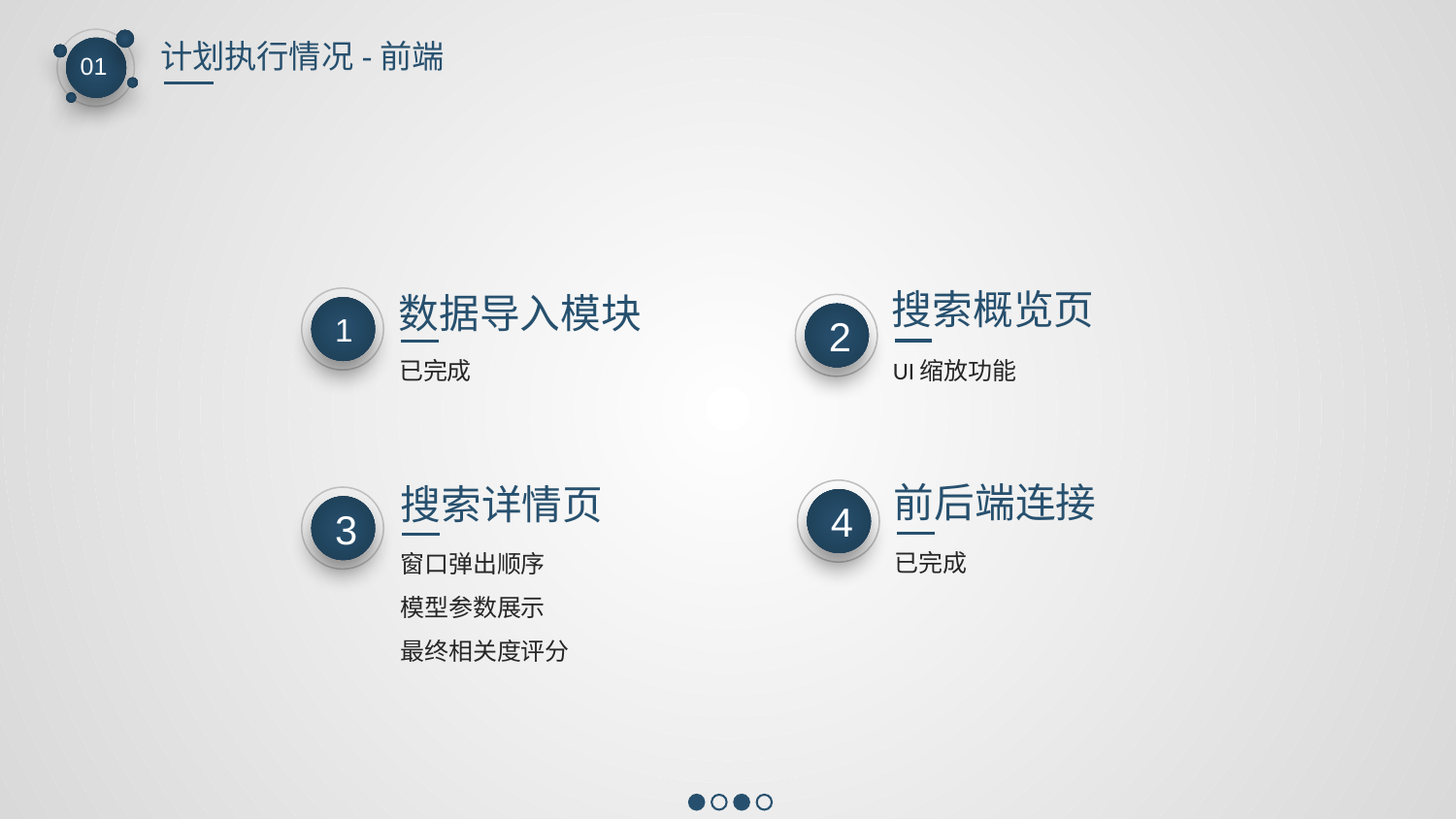

计划执行情况-前端
01
搜索概览页
数据导入模块

1

2
UI缩放功能
已完成
前后端连接
搜索详情页

4

3
已完成
窗口弹出顺序
模型参数展示
最终相关度评分